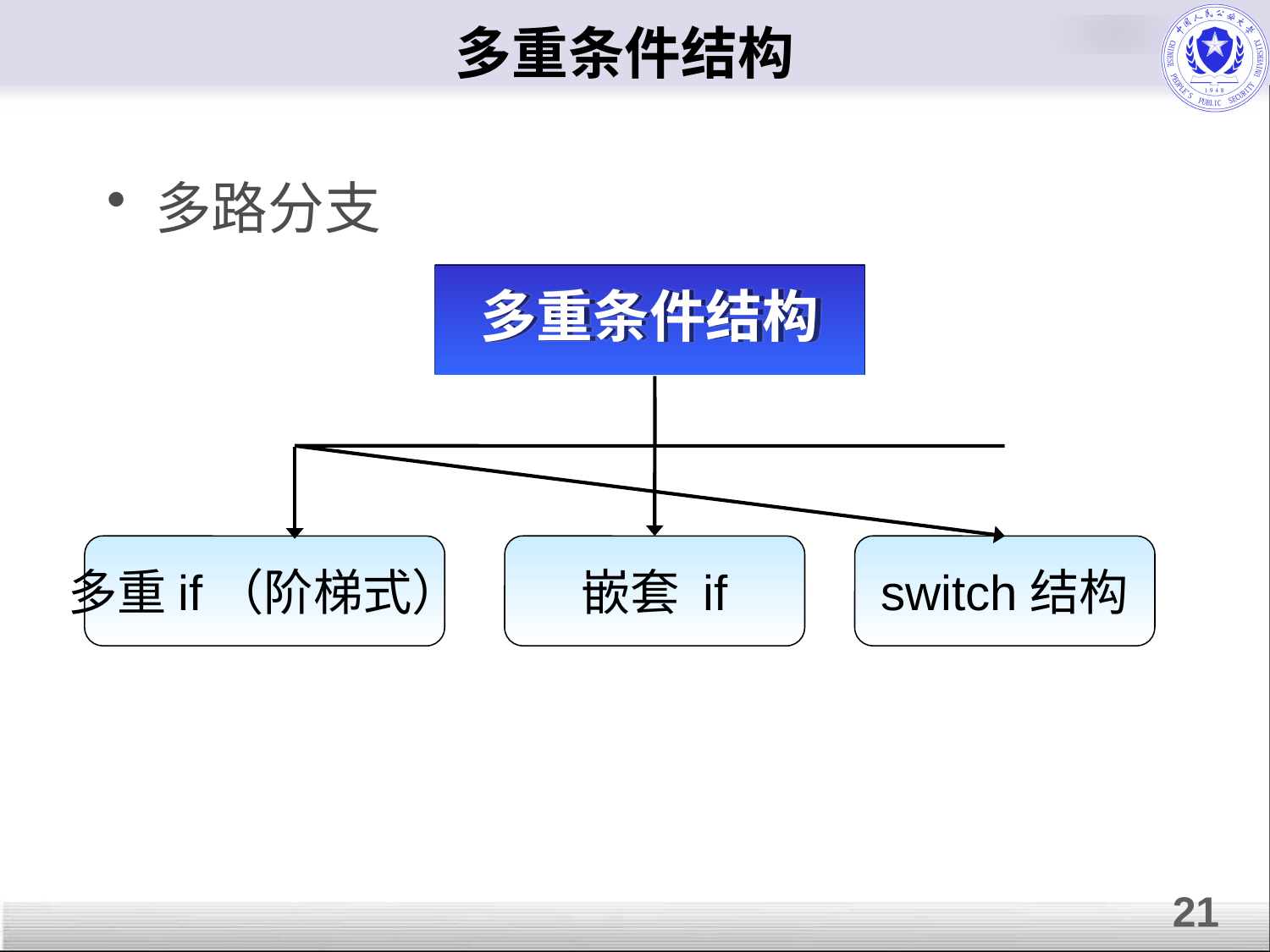

# 多重条件结构
多路分支

多重条件结构

多重if（阶梯式）
嵌套 if
switch结构